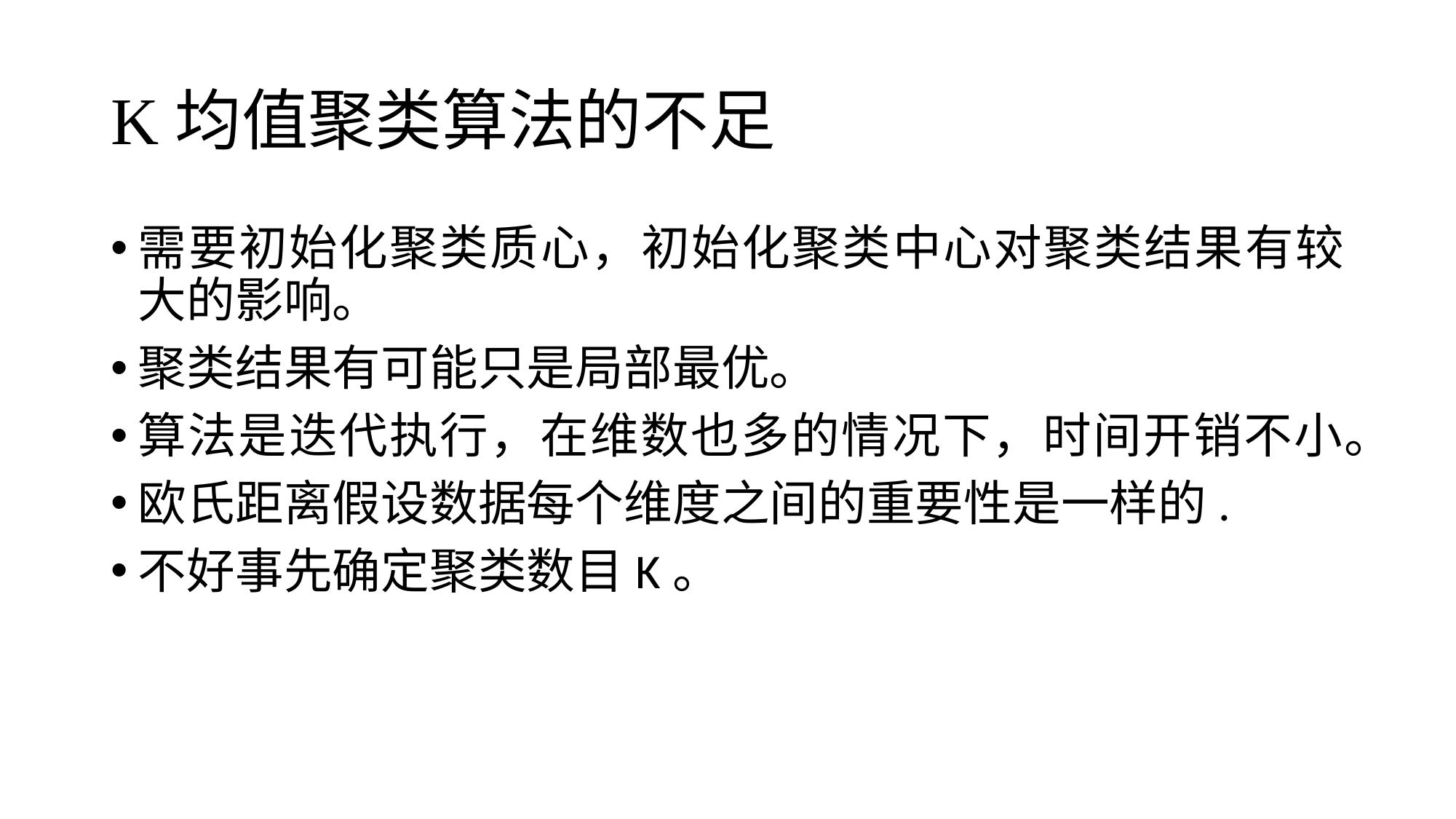

# K均值聚类算法的不足
需要初始化聚类质心，初始化聚类中心对聚类结果有较大的影响。
聚类结果有可能只是局部最优。
算法是迭代执行，在维数也多的情况下，时间开销不小。
欧氏距离假设数据每个维度之间的重要性是一样的.
不好事先确定聚类数目K。